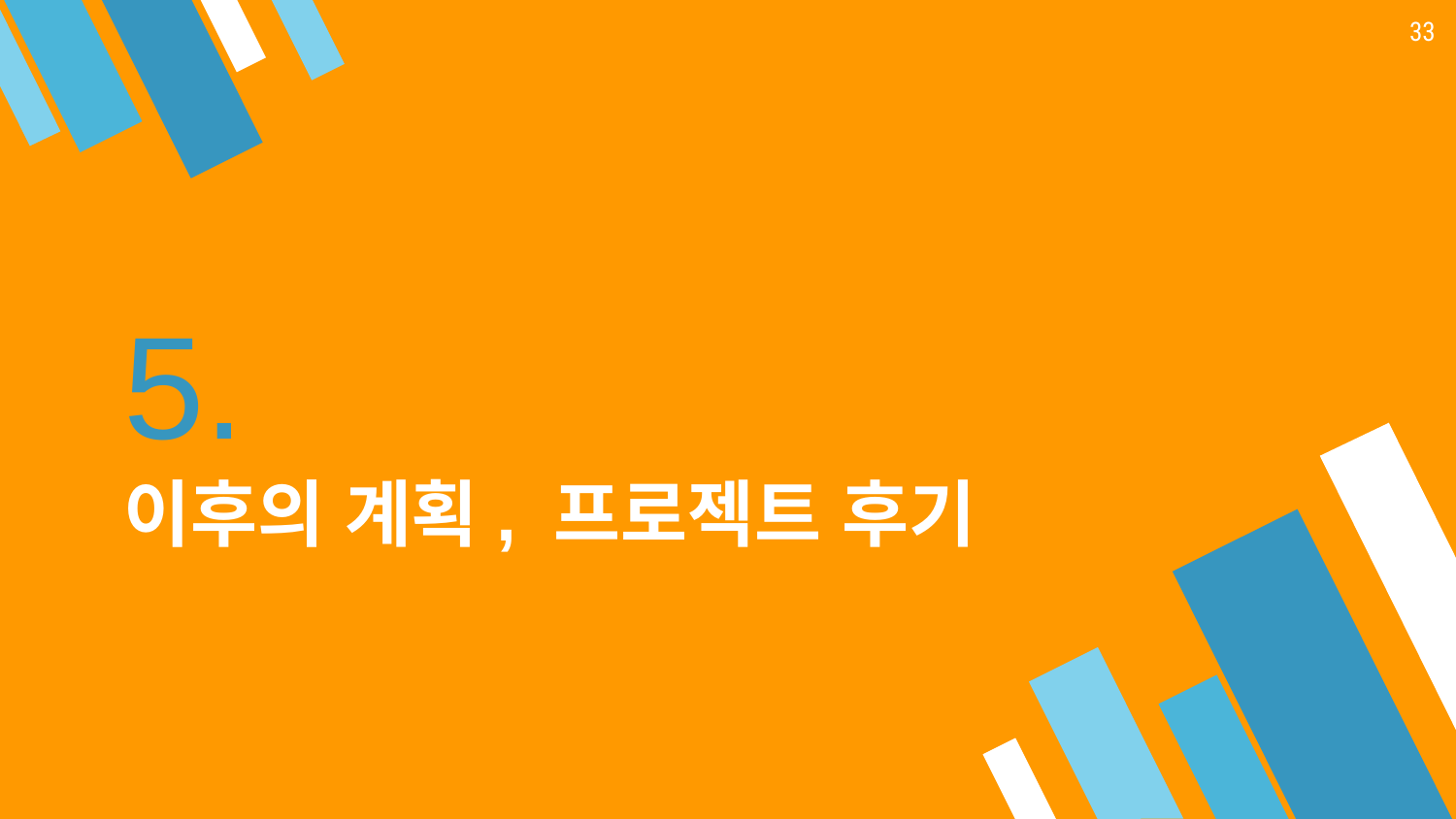

33
# 5.
이후의 계획, 프로젝트 후기